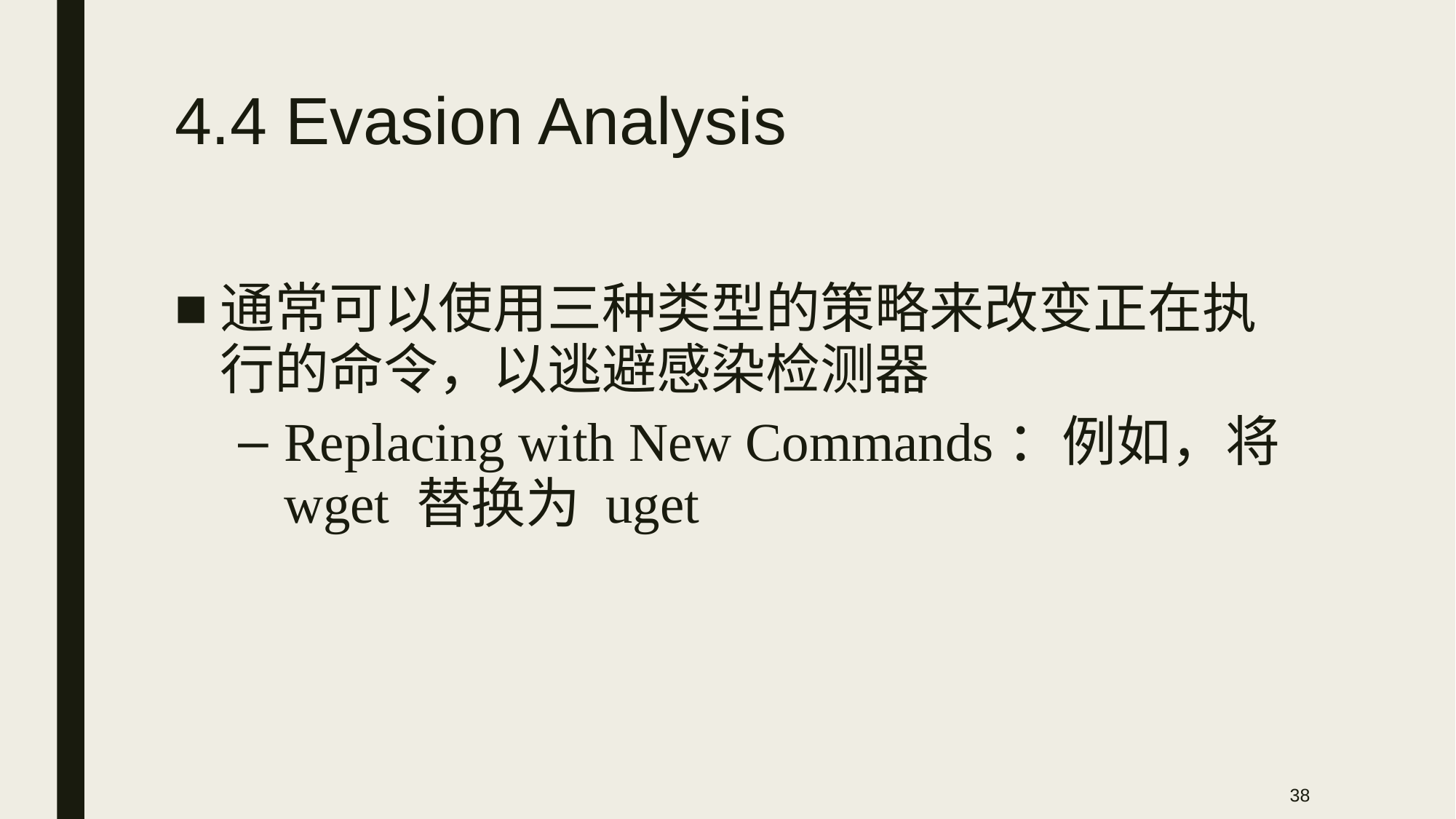

# 4.4 Evasion Analysis
通常可以使用三种类型的策略来改变正在执行的命令，以逃避感染检测器
Replacing with New Commands：例如，将 wget 替换为 uget
38